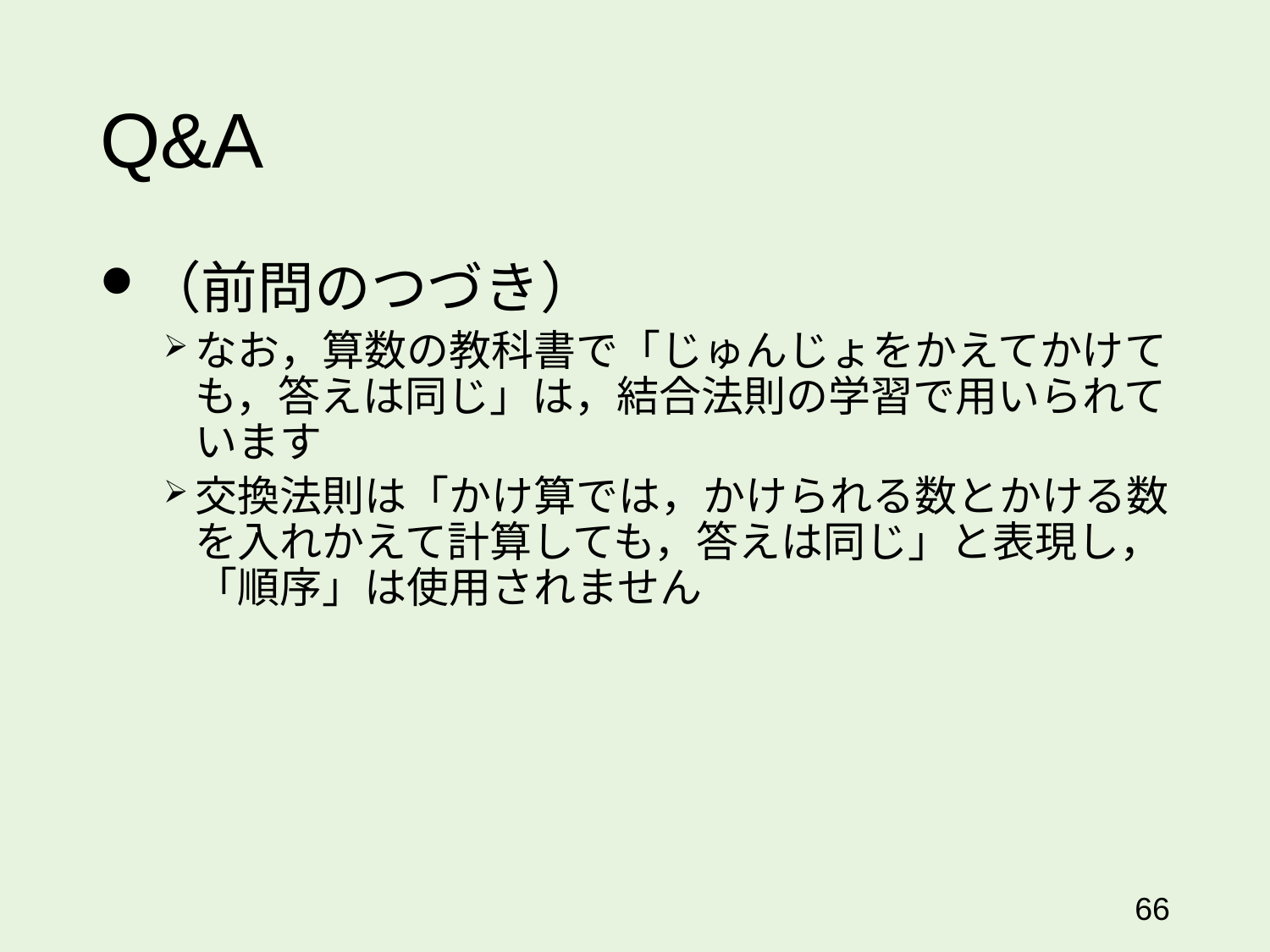

# Q&A
（前問のつづき）
なお，算数の教科書で「じゅんじょをかえてかけても，答えは同じ」は，結合法則の学習で用いられています
交換法則は「かけ算では，かけられる数とかける数を入れかえて計算しても，答えは同じ」と表現し，「順序」は使用されません
66